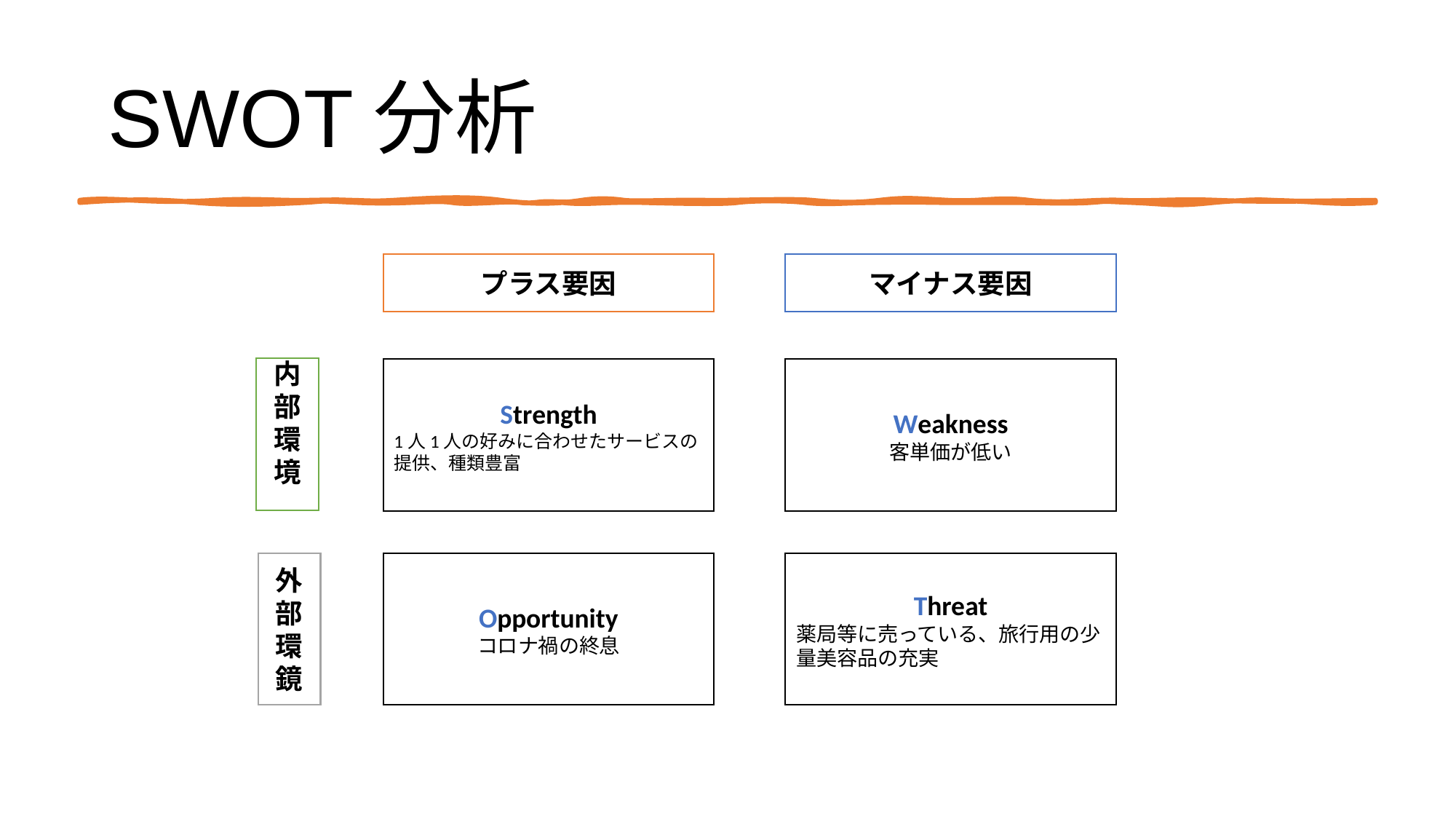

# SWOT分析

プラス要因
マイナス要因
Strength
1人1人の好みに合わせたサービスの提供、種類豊富
Weakness
客単価が低い
内
部
環
境

Opportunity
コロナ禍の終息
Threat
薬局等に売っている、旅行用の少量美容品の充実
外
部
環
鏡